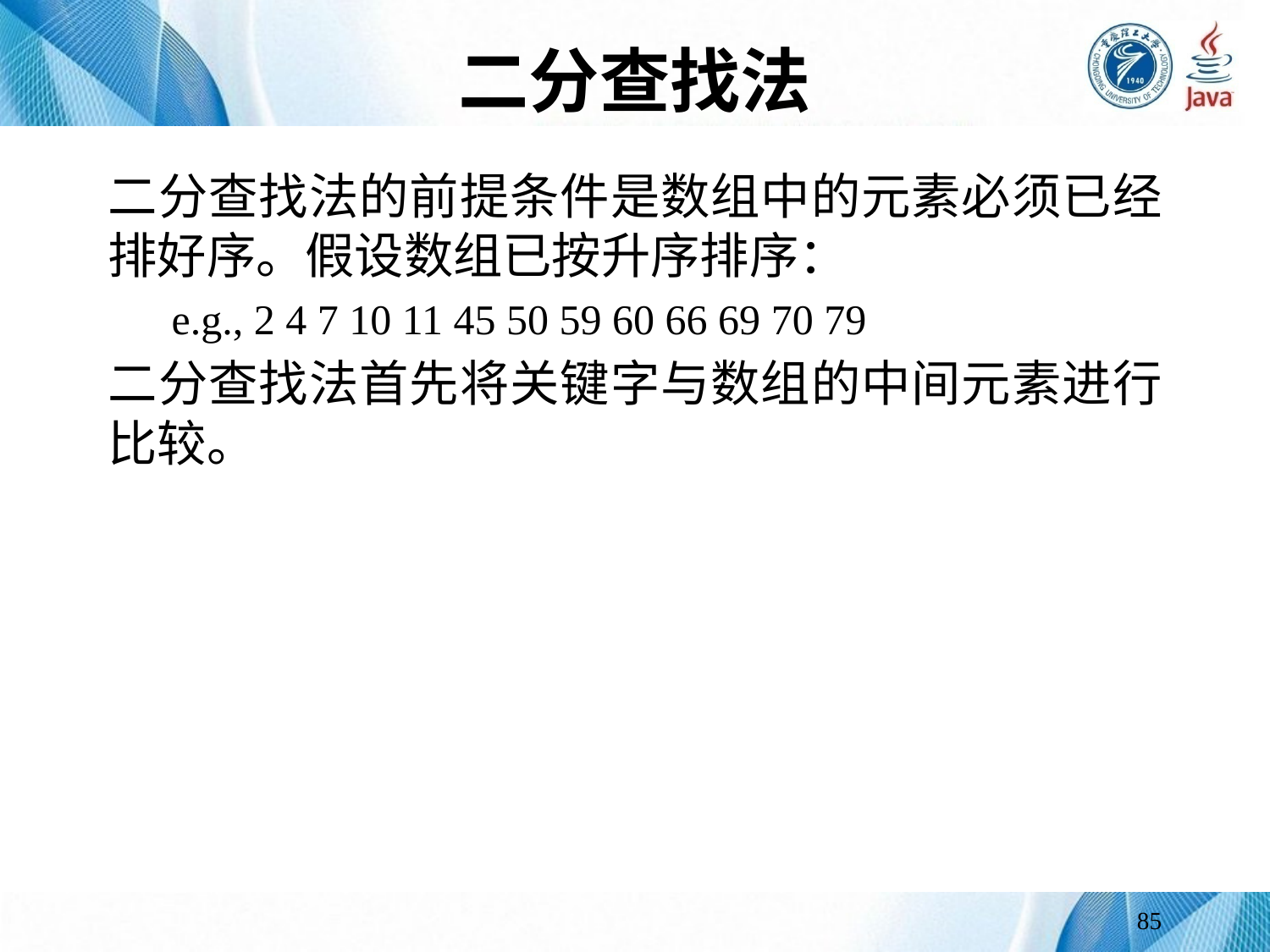

# 二分查找法
二分查找法的前提条件是数组中的元素必须已经排好序。假设数组已按升序排序：
e.g., 2 4 7 10 11 45 50 59 60 66 69 70 79
二分查找法首先将关键字与数组的中间元素进行比较。
85